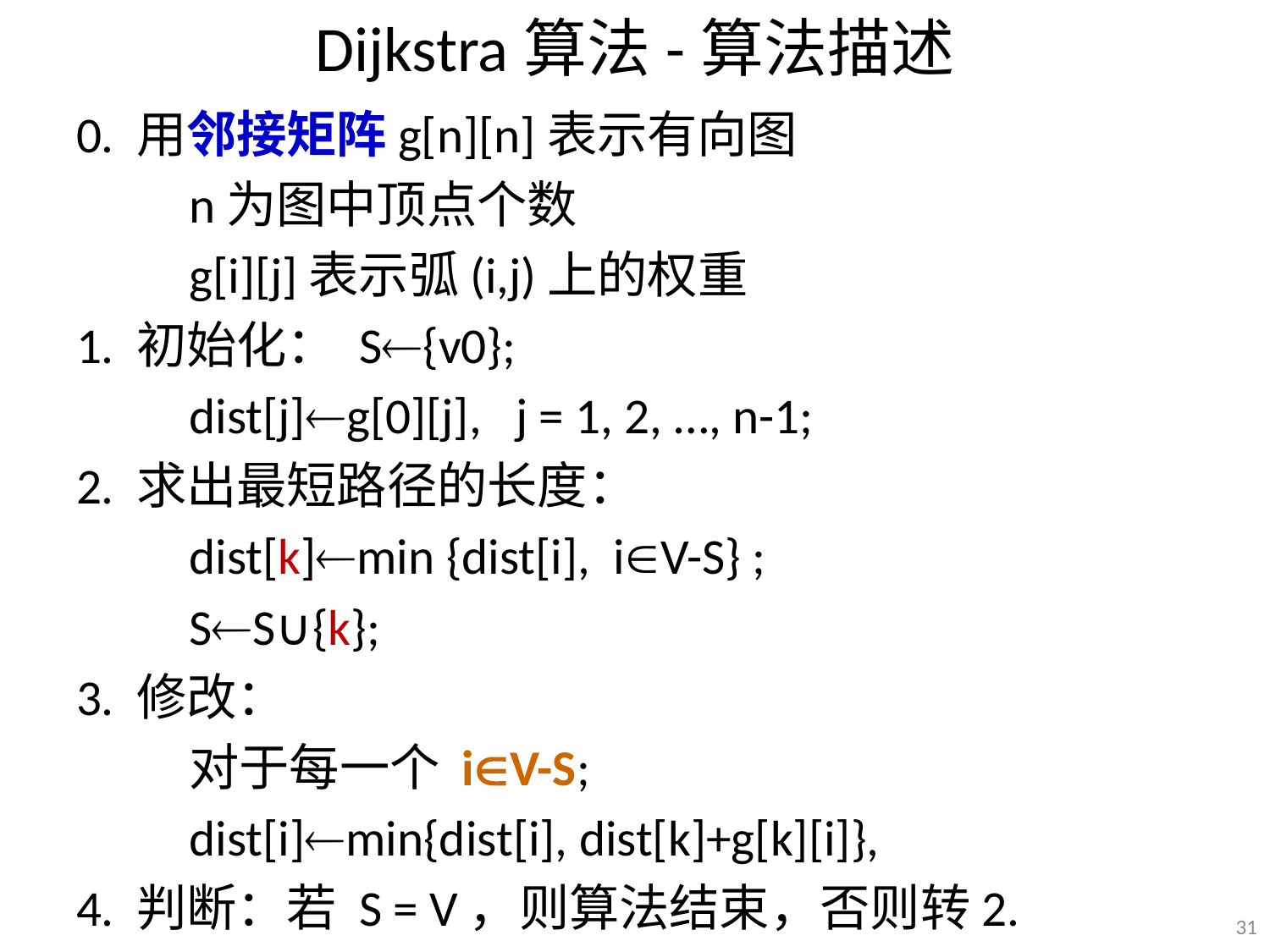

# Dijkstra算法-算法描述
0. 用邻接矩阵g[n][n]表示有向图
	n为图中顶点个数
	g[i][j]表示弧(i,j)上的权重
1. 初始化： S←{v0};
	dist[j]←g[0][j],   j = 1, 2, …, n-1;
2. 求出最短路径的长度：
	dist[k]←min {dist[i],  i∈V-S} ;
	S←S∪{k};
3. 修改：
	对于每一个 i∈V-S;
	dist[i]←min{dist[i], dist[k]+g[k][i]},
4. 判断：若 S = V，则算法结束，否则转2.
31